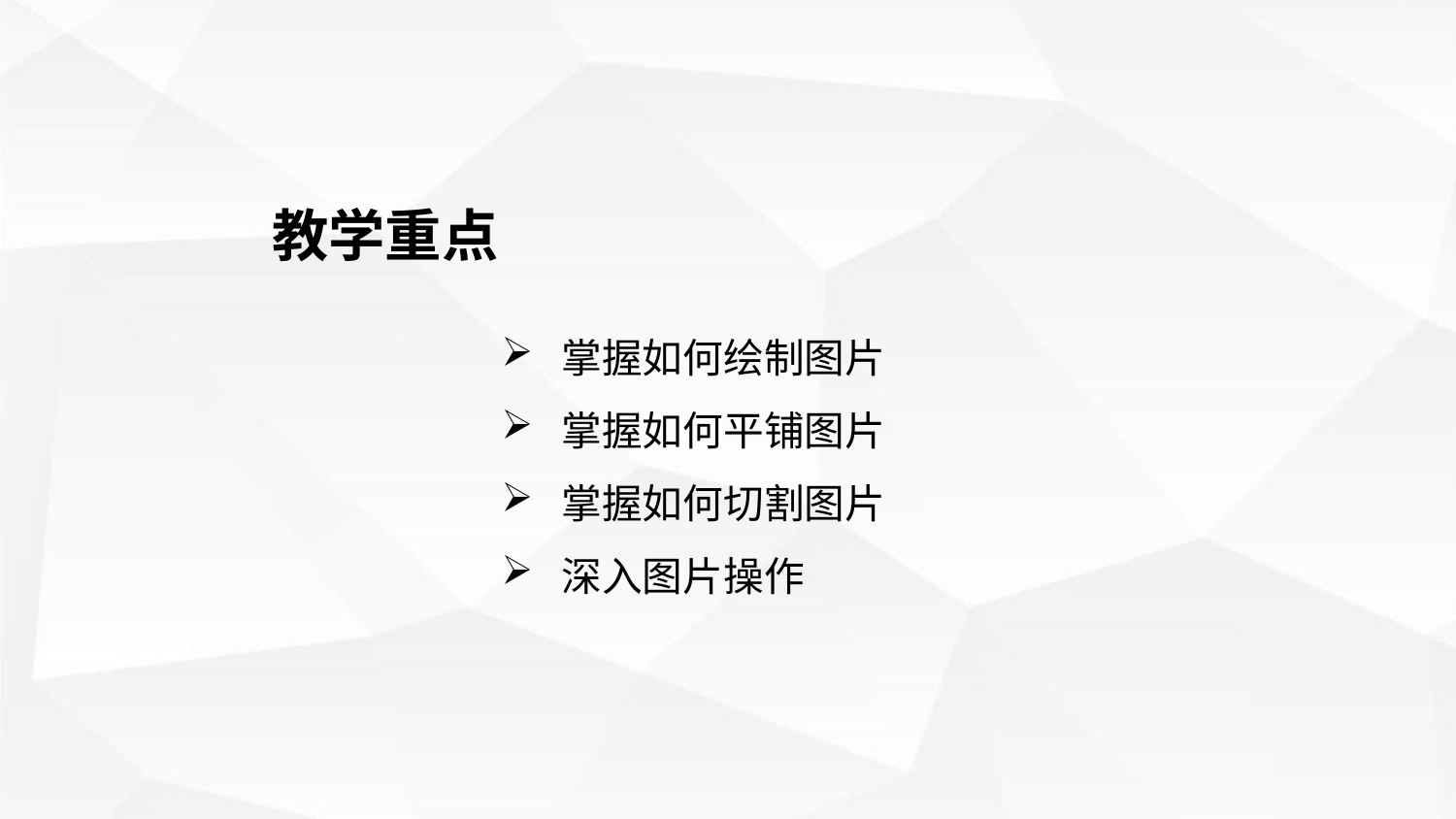

教学重点
  掌握如何绘制图片
  掌握如何平铺图片
  掌握如何切割图片
  深入图片操作